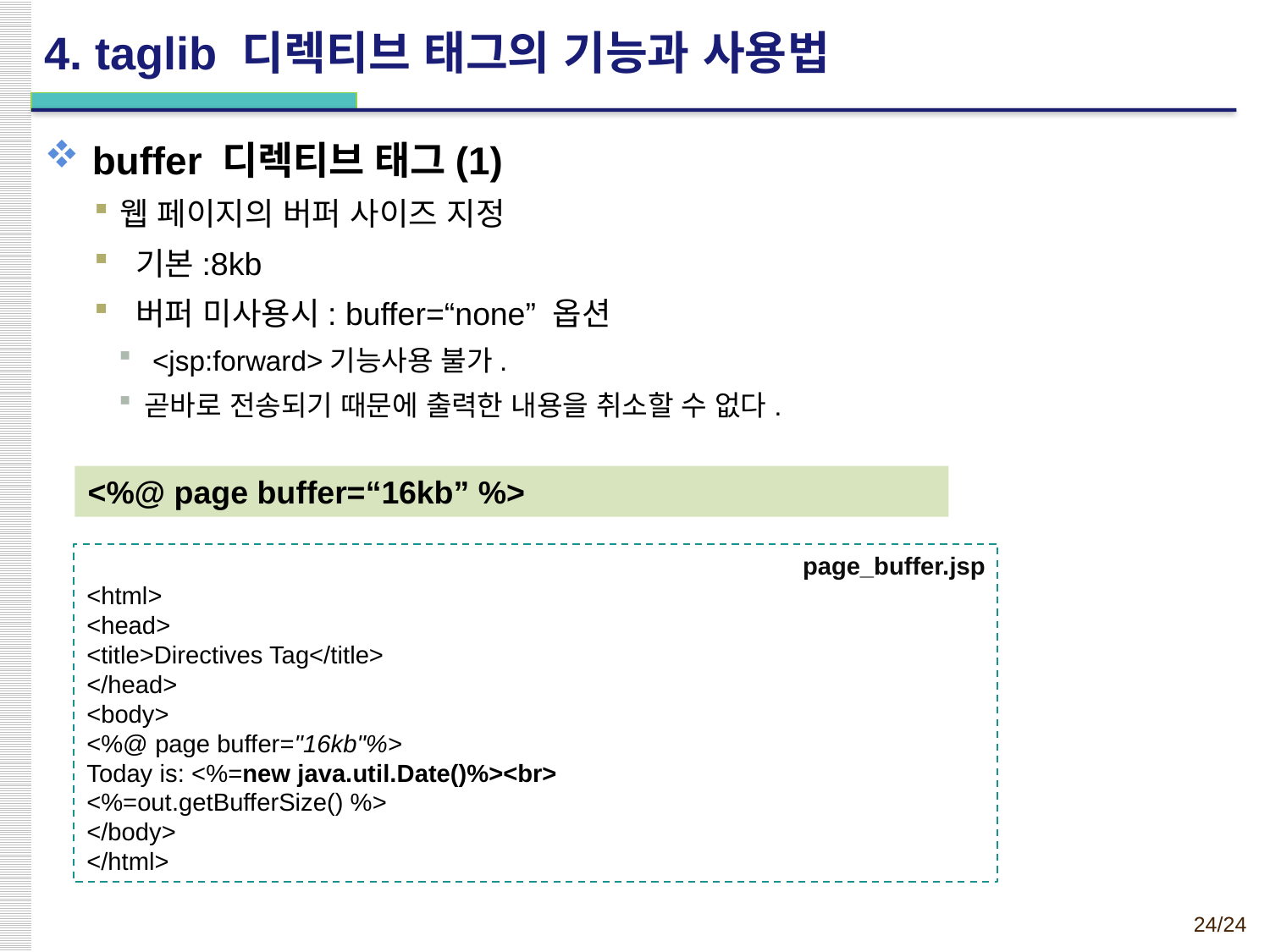

# 4. taglib 디렉티브 태그의 기능과 사용법
buffer 디렉티브 태그(1)
웹 페이지의 버퍼 사이즈 지정
 기본:8kb
 버퍼 미사용시: buffer=“none” 옵션
 <jsp:forward>기능사용 불가.
곧바로 전송되기 때문에 출력한 내용을 취소할 수 없다.

<%@ page buffer=“16kb” %>
page_buffer.jsp
<html>
<head>
<title>Directives Tag</title>
</head>
<body>
<%@ page buffer="16kb"%>
Today is: <%=new java.util.Date()%><br>
<%=out.getBufferSize() %>
</body>
</html>